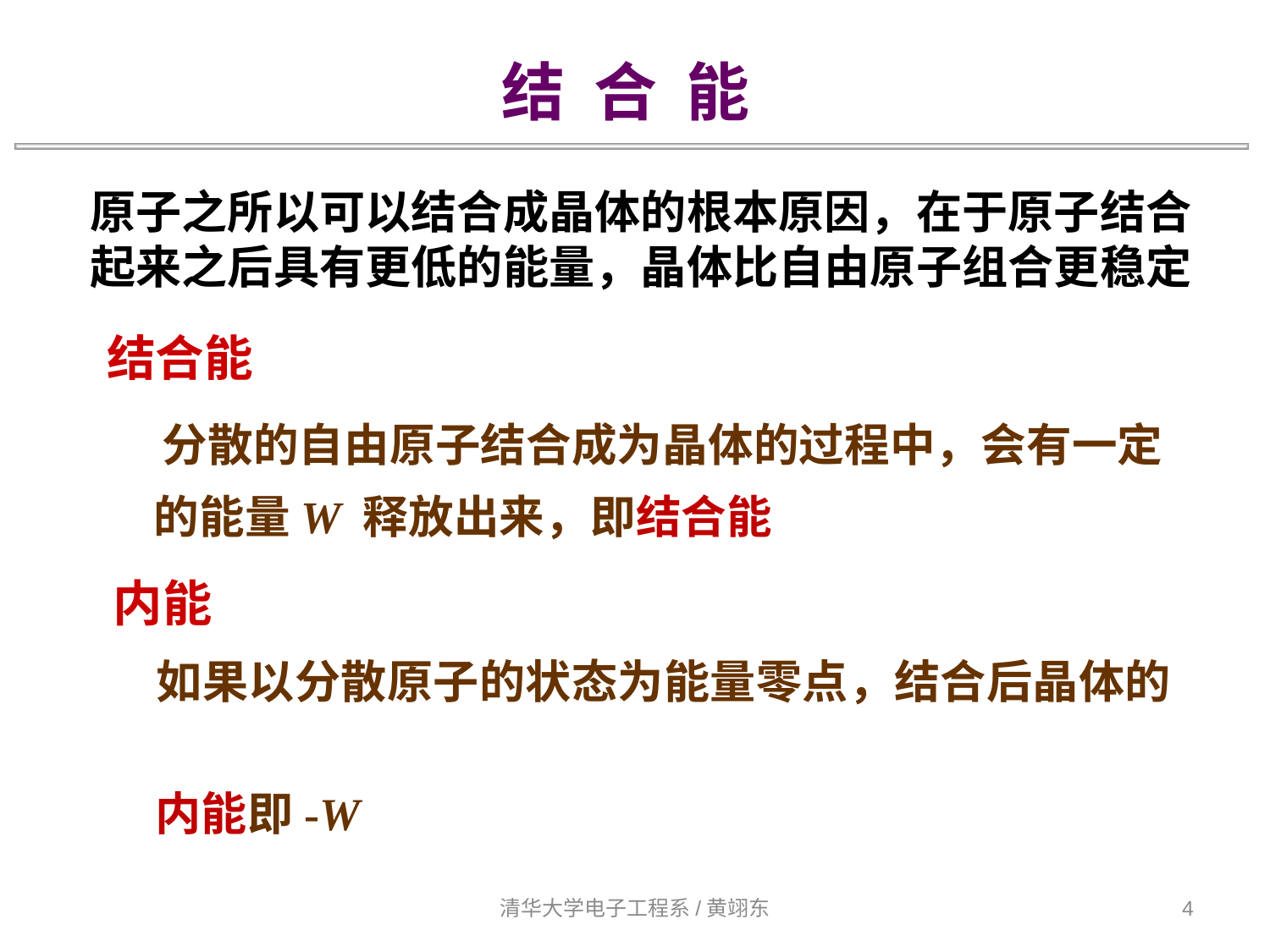

结  合  能

原子之所以可以结合成晶体的根本原因，在于原子结合起来之后具有更低的能量，晶体比自由原子组合更稳定
结合能
    分散的自由原子结合成为晶体的过程中，会有一定的能量W 释放出来，即结合能

内能
   如果以分散原子的状态为能量零点，结合后晶体的
   内能即-W
清华大学电子工程系/黄翊东
4